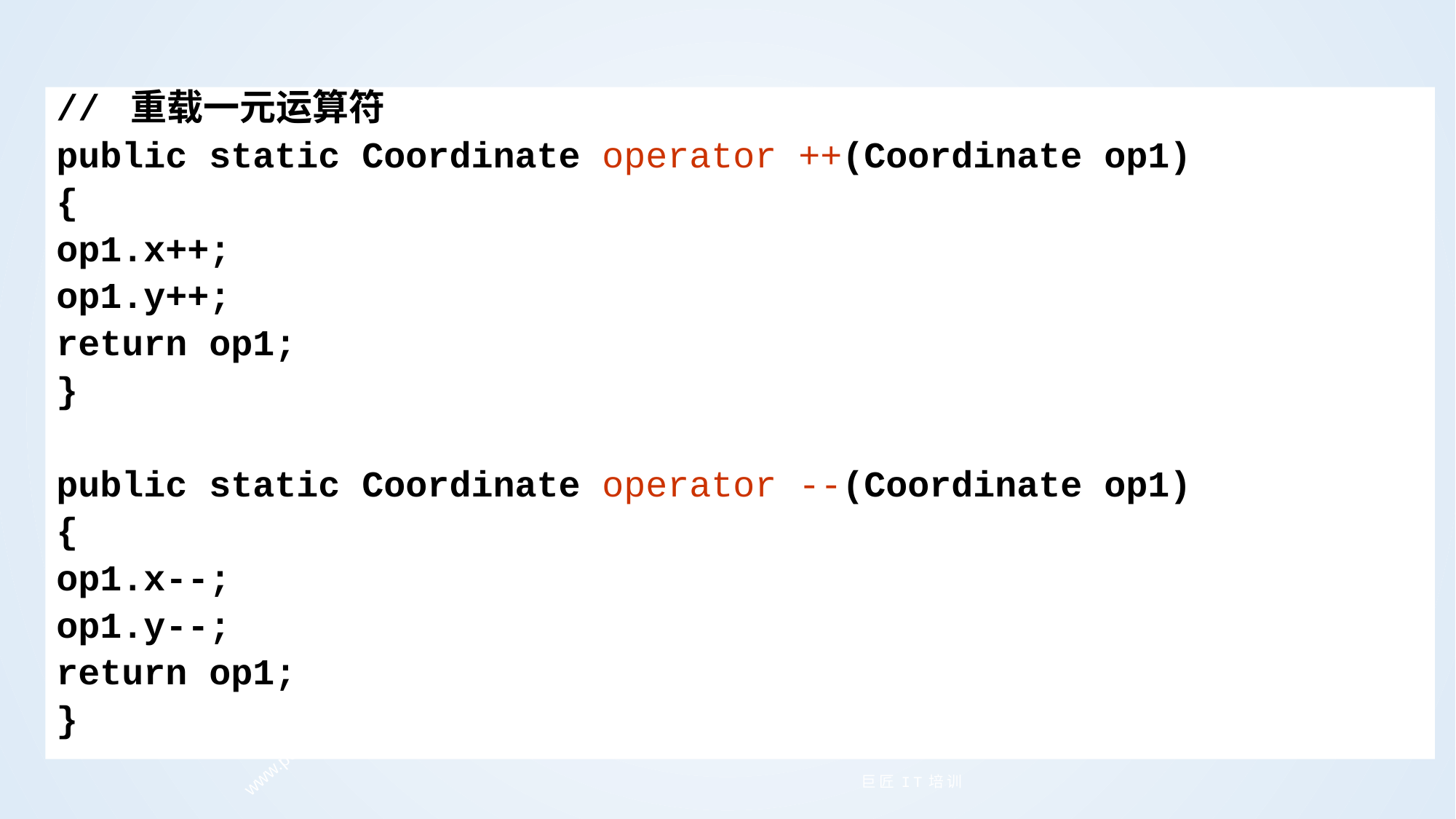

// 重载一元运算符
public static Coordinate operator ++(Coordinate op1)
{
op1.x++;
op1.y++;
return op1;
}

public static Coordinate operator --(Coordinate op1)
{
op1.x--;
op1.y--;
return op1;
}
www.pcschoolchina.com
巨匠IT培训